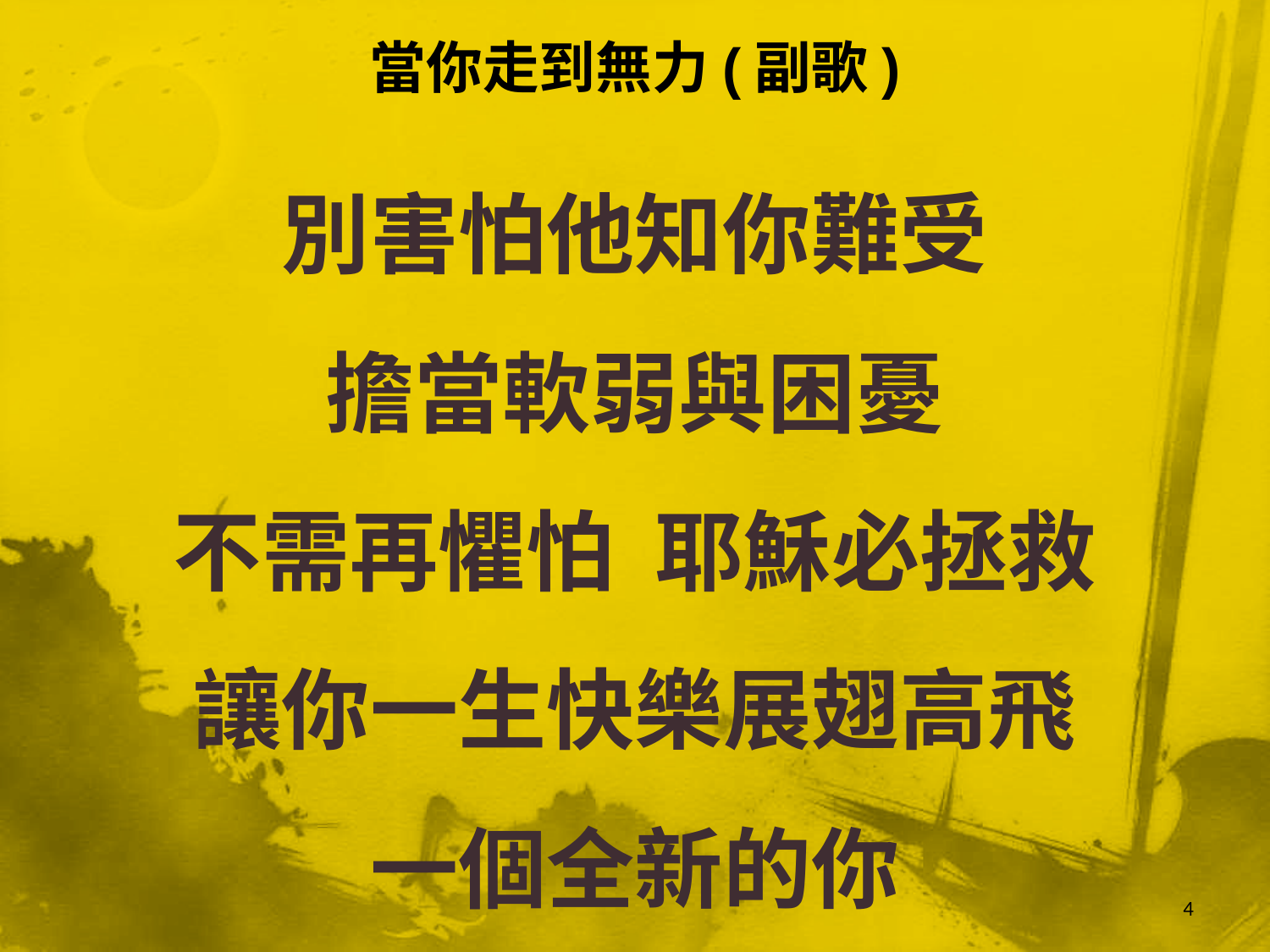

# 當你走到無力(副歌)
別害怕他知你難受
擔當軟弱與困憂
不需再懼怕  耶穌必拯救
讓你一生快樂展翅高飛
一個全新的你
4